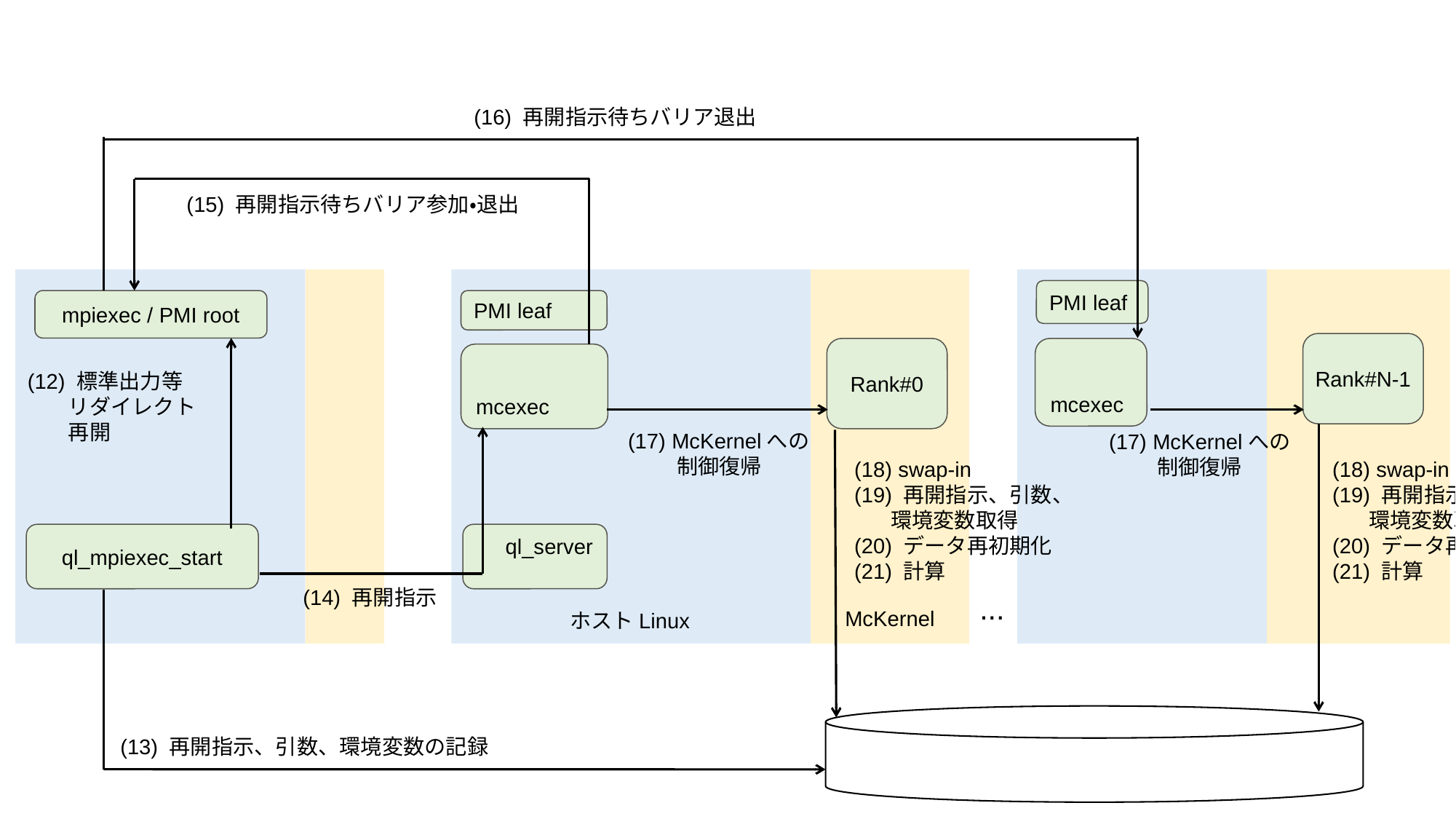

(16) 再開指示待ちバリア退出
(15) 再開指示待ちバリア参加・退出

PMI leaf
mpiexec / PMI root
PMI leaf
Rank#N-1
Rank#0
mcexec
mcexec
(12) 標準出力等
リダイレクト
再開
(17) McKernelへの制御復帰
(17) McKernelへの制御復帰
(18) swap-in
(19) 再開指示、引数、環境変数取得
(20) データ再初期化
(21) 計算
(18) swap-in
(19) 再開指示、引数環境変数取得
(20) データ再初期化
(21) 計算
ql_mpiexec_start
ql_server
(14) 再開指示
...
McKernel
ホストLinux

(13) 再開指示、引数、環境変数の記録